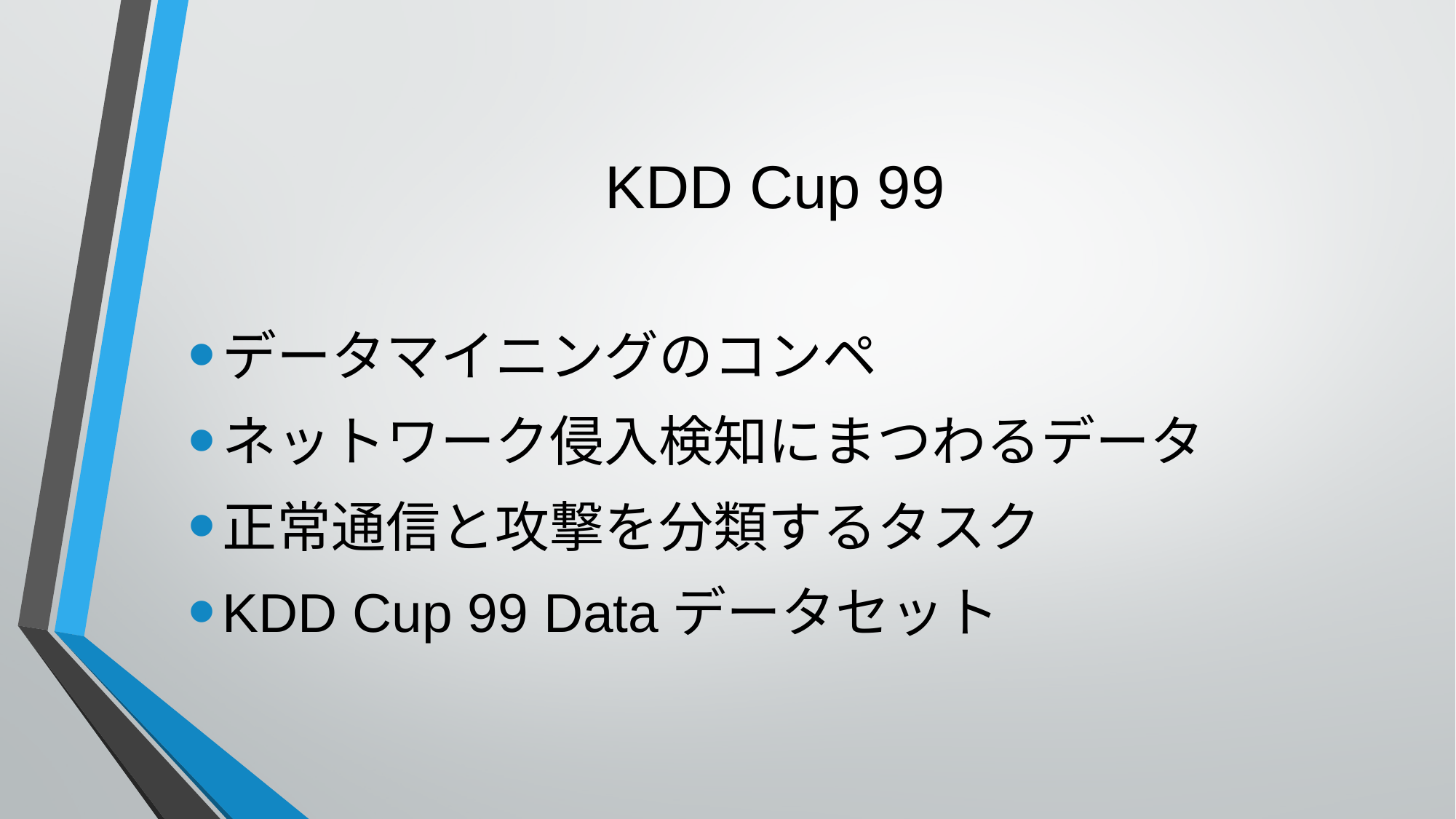

# KDD Cup 99
データマイニングのコンペ
ネットワーク侵入検知にまつわるデータ
正常通信と攻撃を分類するタスク
KDD Cup 99 Dataデータセット